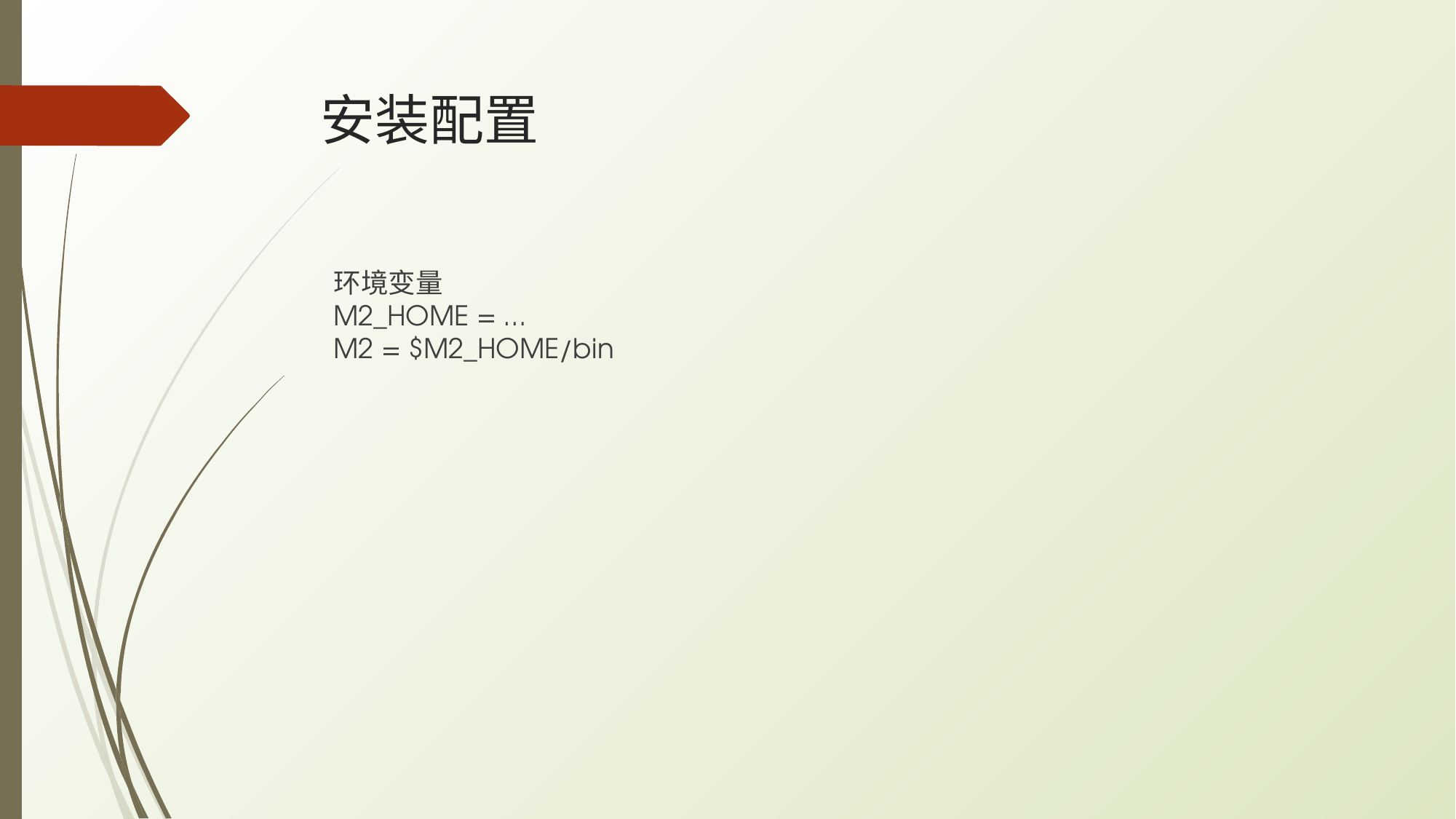

# 安装配置
环境变量
M2_HOME = …
M2 = $M2_HOME/bin